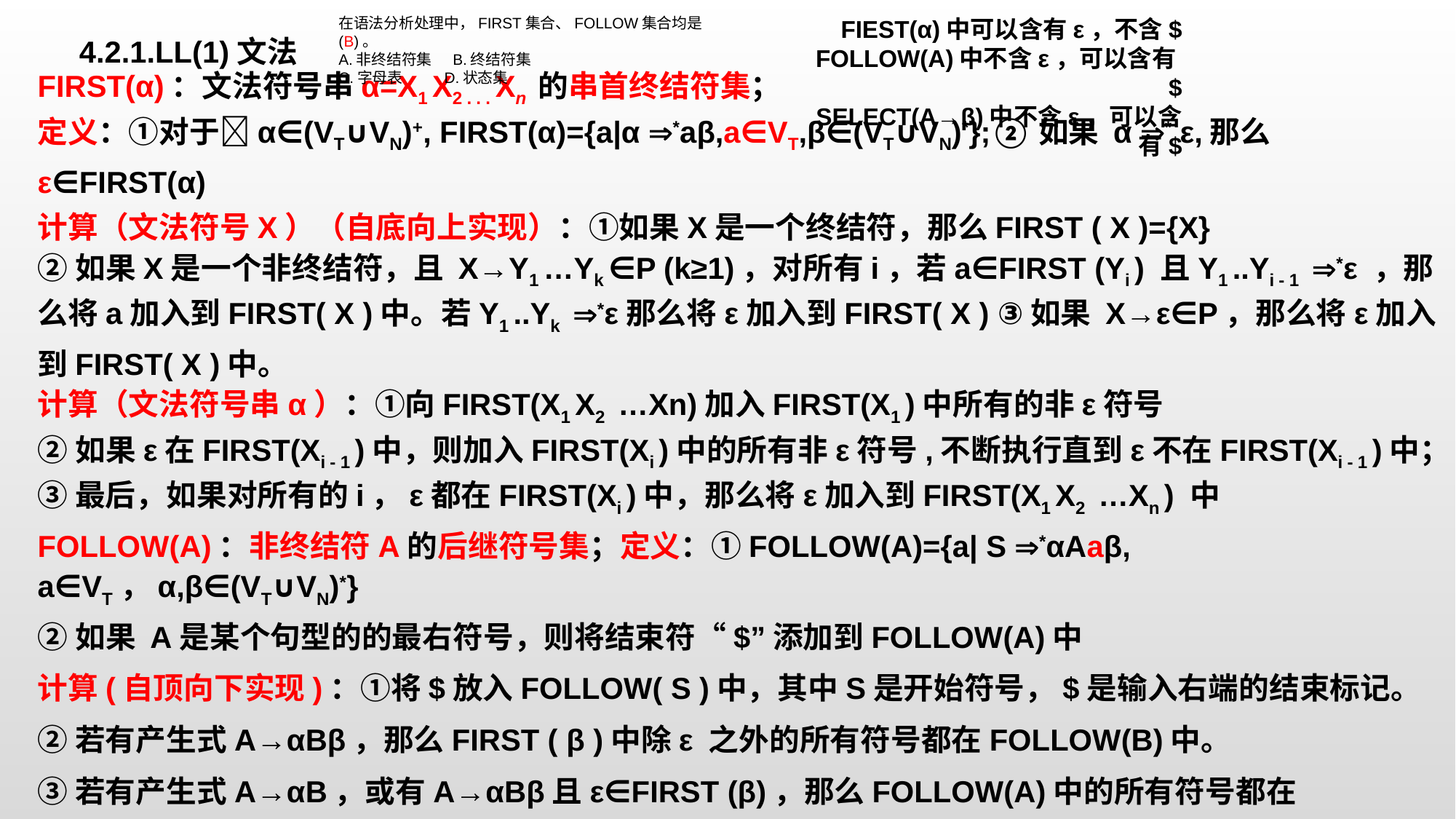

在语法分析处理中，FIRST集合、FOLLOW集合均是(B)。
A.非终结符集     B.终结符集
C.字母表           D.状态集
FIEST(α)中可以含有ε，不含$
FOLLOW(A)中不含ε，可以含有$
SELECT(A→β)中不含ε，可以含有$
4.2.1.LL(1)文法
FIRST(α)：文法符号串α=X1X2...Xn的串首终结符集；
定义：①对于∀α∈(VT∪VN)+, FIRST(α)={a|α ⇒*aβ,a∈VT,β∈(VT∪VN)*};②如果 α ⇒* ε,那么 ε∈FIRST(α)
计算（文法符号X）（自底向上实现）：①如果X是一个终结符，那么FIRST ( X )={X}
②如果X是一个非终结符，且 X→Y1…Yk∈P (k≥1)，对所有i，若a∈FIRST (Yi) 且Y1..Yi-1 ⇒*ε ，那么将a加入到FIRST( X )中。若Y1..Yk ⇒*ε那么将ε加入到FIRST( X ) ③如果 X→ε∈P，那么将ε加入到FIRST( X )中。
计算（文法符号串α）：①向FIRST(X1X2 …Xn)加入FIRST(X1)中所有的非ε符号
②如果ε在FIRST(Xi-1)中，则加入FIRST(Xi)中的所有非ε符号,不断执行直到ε不在FIRST(Xi-1)中；
③最后，如果对所有的i，ε都在FIRST(Xi)中，那么将ε加入到FIRST(X1X2 …Xn) 中
FOLLOW(A)：非终结符A的后继符号集；定义：①FOLLOW(A)={a| S ⇒*αAaβ, a∈VT，α,β∈(VT∪VN)*}
②如果 A是某个句型的的最右符号，则将结束符“$”添加到FOLLOW(A)中
计算(自顶向下实现)：①将$放入FOLLOW( S )中，其中S是开始符号，$是输入右端的结束标记。
②若有产生式A→αBβ，那么FIRST ( β )中除ε 之外的所有符号都在FOLLOW(B)中。
③若有产生式A→αB，或有A→αBβ且ε∈FIRST (β)，那么FOLLOW(A)中的所有符号都在FOLLOW(B)中
SELECT(A→β)：产生式A→β的可选集；定义：①SELECT(A→aβ)={a};②SELECT(A→ε)=FOLLOW( A )
计算：①如果 ε∉FIRST(α),  那么SELECT(A→α)= FIRST(α)
②如果 ε∈FIRST(α), 那么SELECT(A→α)=(FIRST(α)-{ε})∪FOLLOW(A)